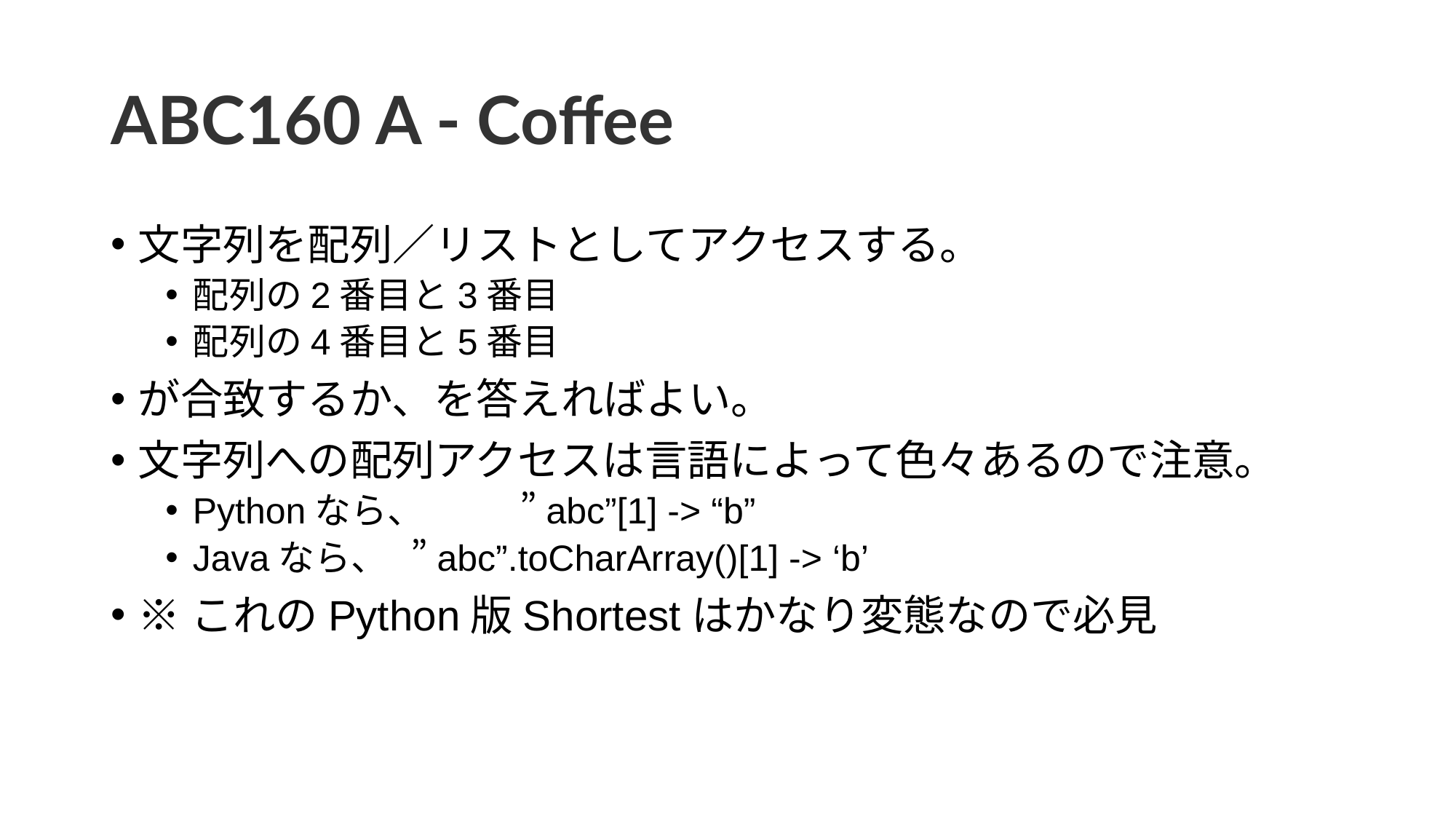

# ABC160 A - Coffee
文字列を配列／リストとしてアクセスする。
配列の2番目と3番目
配列の4番目と5番目
が合致するか、を答えればよい。
文字列への配列アクセスは言語によって色々あるので注意。
Pythonなら、	”abc”[1] -> “b”
Javaなら、	”abc”.toCharArray()[1] -> ‘b’
※これのPython版Shortestはかなり変態なので必見